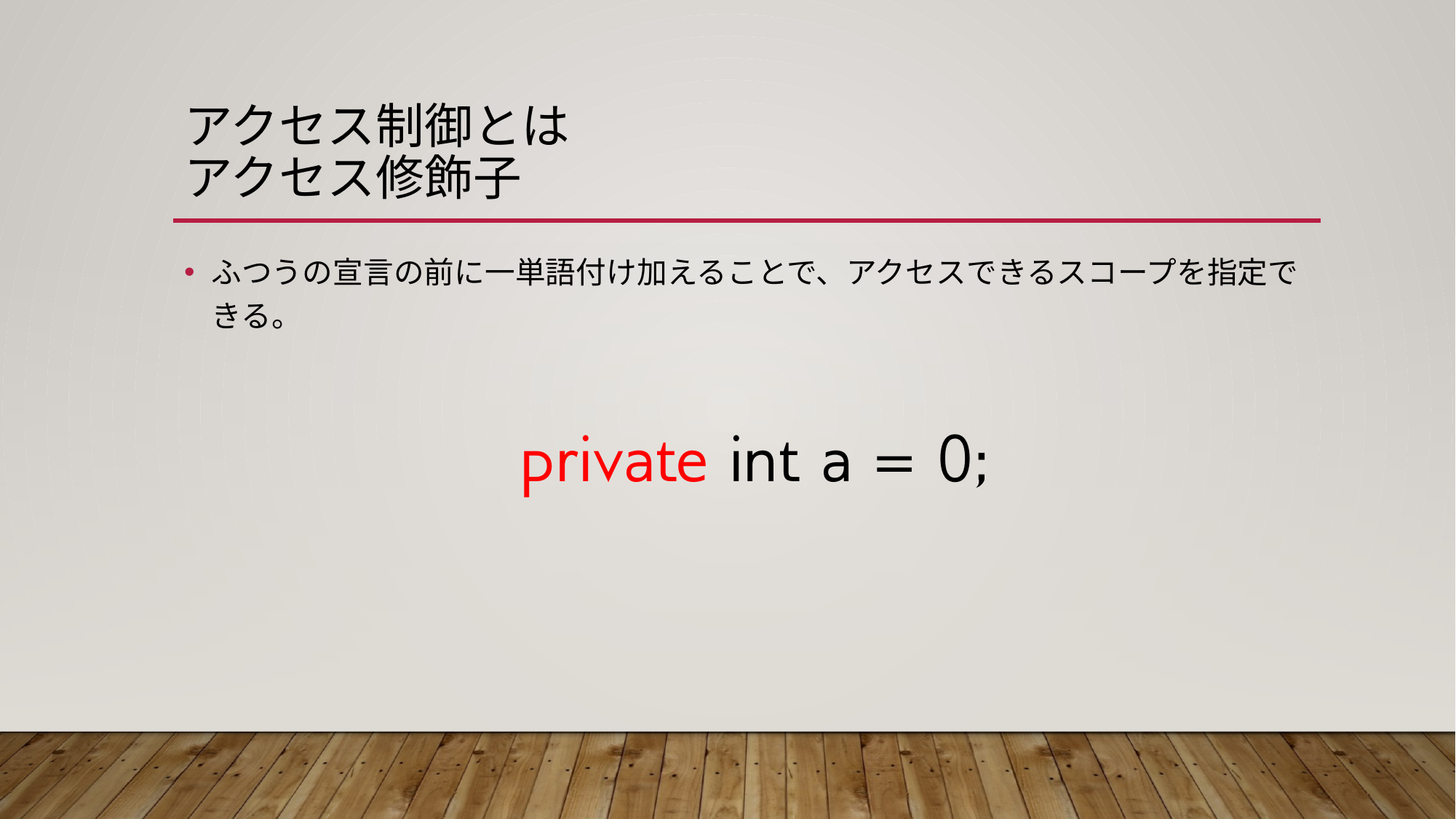

# アクセス制御とは アクセス修飾子
ふつうの宣言の前に一単語付け加えることで、アクセスできるスコープを指定できる。

private int a = 0;